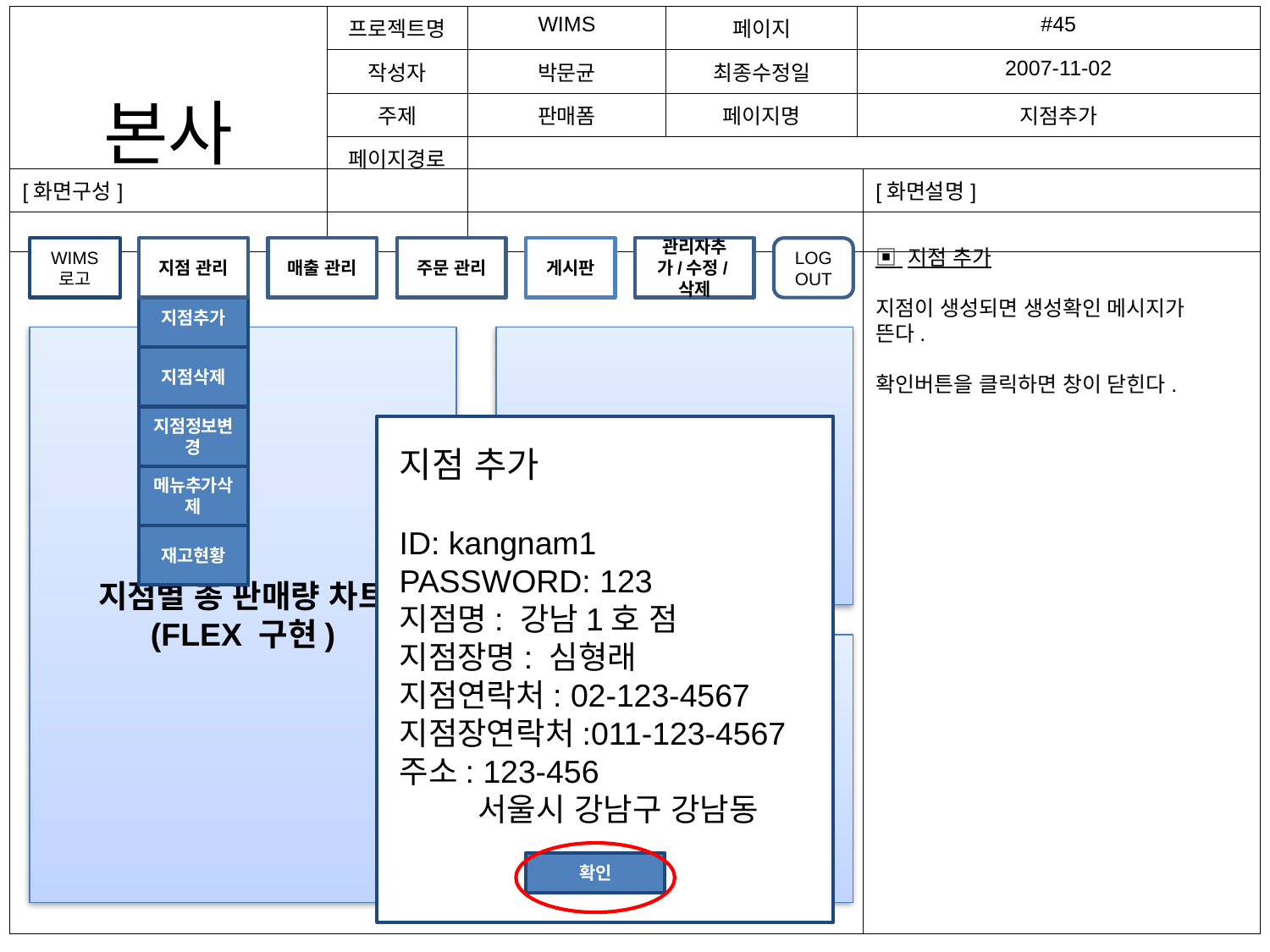

| 본사 | 프로젝트명 | WIMS | 페이지 | #45 |
| --- | --- | --- | --- | --- |
|  | 작성자 | 박문균 | 최종수정일 | 2007-11-02 |
|  | 주제 | 판매폼 | 페이지명 | 지점추가 |
|  | 페이지경로 |  |  |  |
| [화면구성] | [화면설명] |
| --- | --- |
|  |  |
관리자추가/수정/삭제
WIMS
로고
지점 관리
매출 관리
주문 관리
게시판
LOG OUT
▣ 지점 추가

지점이 생성되면 생성확인 메시지가 뜬다.

확인버튼을 클릭하면 창이 닫힌다.
지점추가
지점별 총 판매량 차트
(FLEX 구현)
각 지점 측
주문요청 리스트
지점삭제
지점정보변경

지점 추가

ID: kangnam1
PASSWORD: 123
지점명: 강남1호 점
지점장명: 심형래
지점연락처: 02-123-4567
지점장연락처:011-123-4567
주소: 123-456
        서울시 강남구 강남동

메뉴추가삭제
재고현황
본사게시판 최근 내용

확인